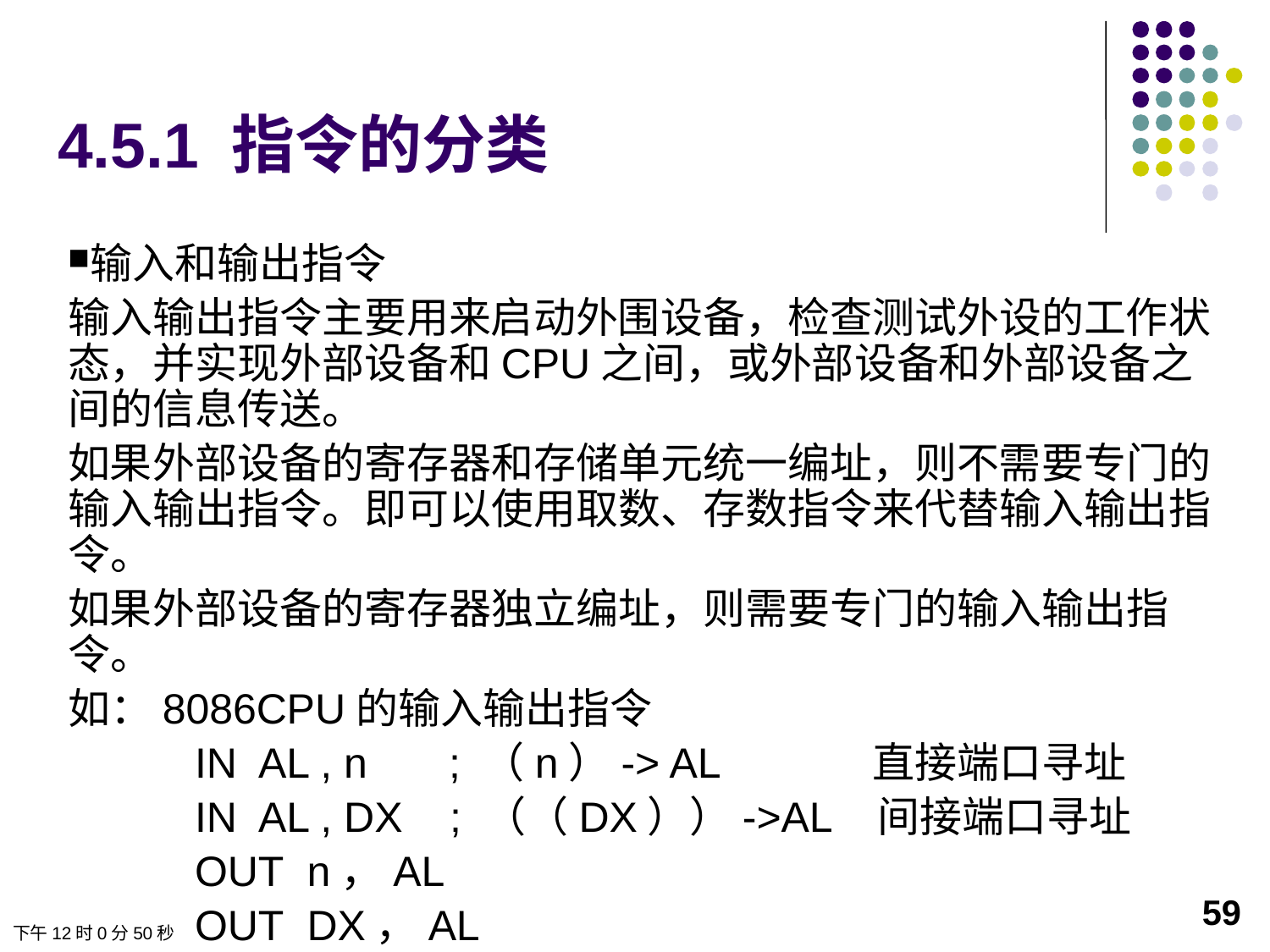

# 4.5.1 指令的分类
输入和输出指令
输入输出指令主要用来启动外围设备，检查测试外设的工作状态，并实现外部设备和CPU之间，或外部设备和外部设备之间的信息传送。
如果外部设备的寄存器和存储单元统一编址，则不需要专门的输入输出指令。即可以使用取数、存数指令来代替输入输出指令。
如果外部设备的寄存器独立编址，则需要专门的输入输出指令。
如：8086CPU的输入输出指令
	IN  AL , n 	; （n）-> AL            直接端口寻址
	IN  AL , DX    ; （（DX））->AL   间接端口寻址
	OUT  n，AL
	OUT  DX，AL
59
下午12时0分50秒